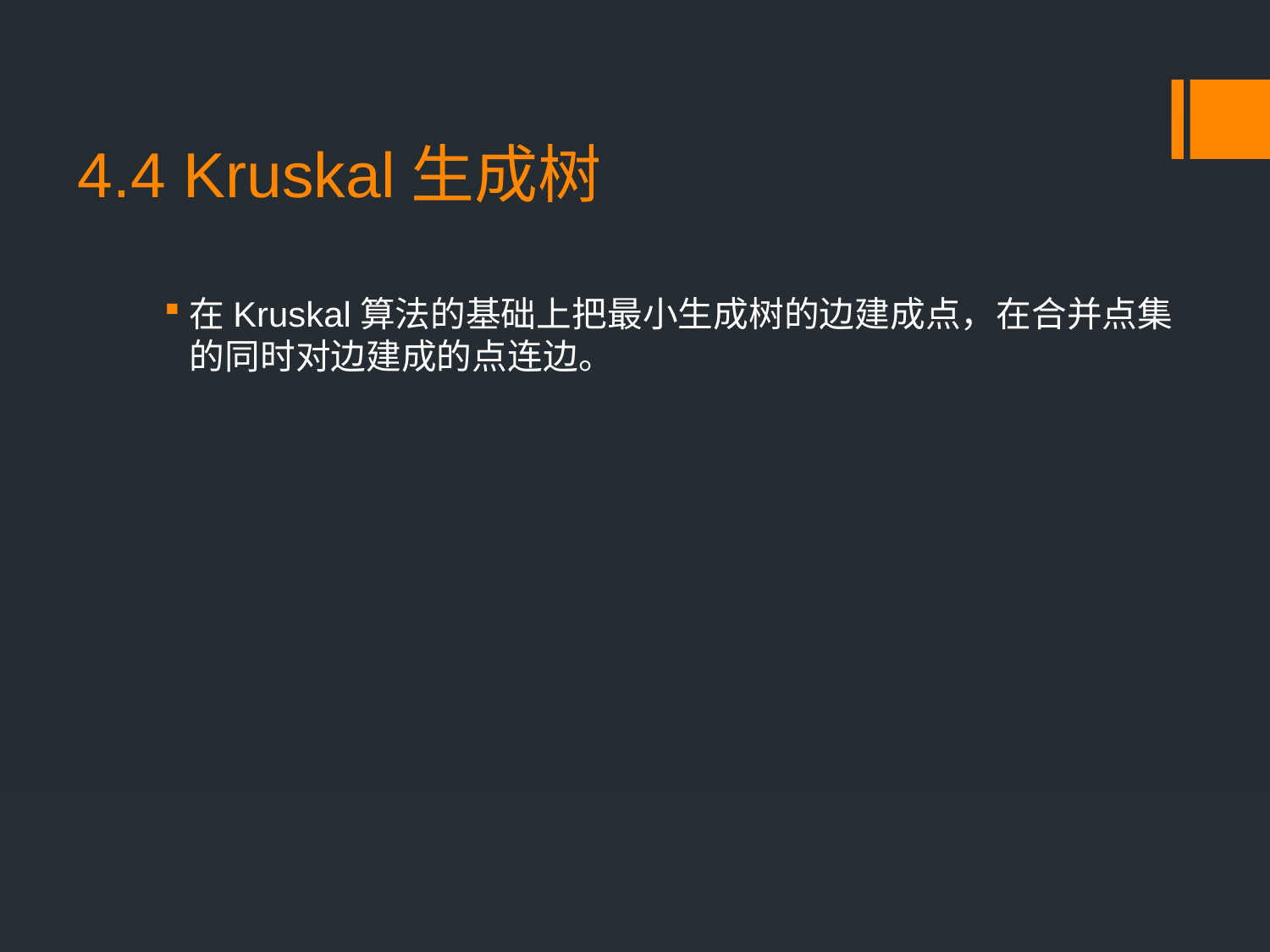

# 4.4 Kruskal生成树

在Kruskal算法的基础上把最小生成树的边建成点，在合并点集的同时对边建成的点连边。